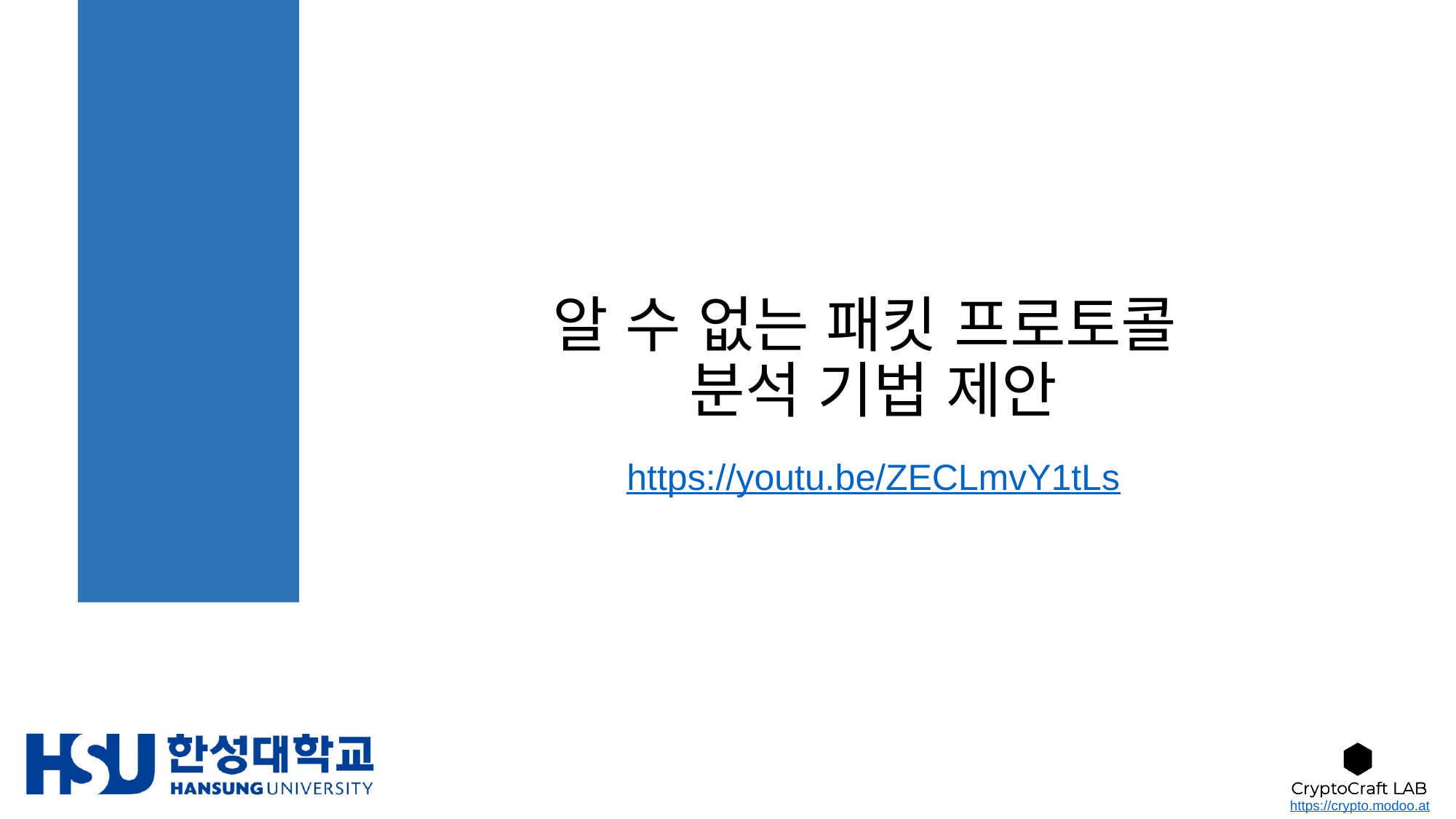

# 알 수 없는 패킷 프로토콜 분석 기법 제안
https://youtu.be/ZECLmvY1tLs